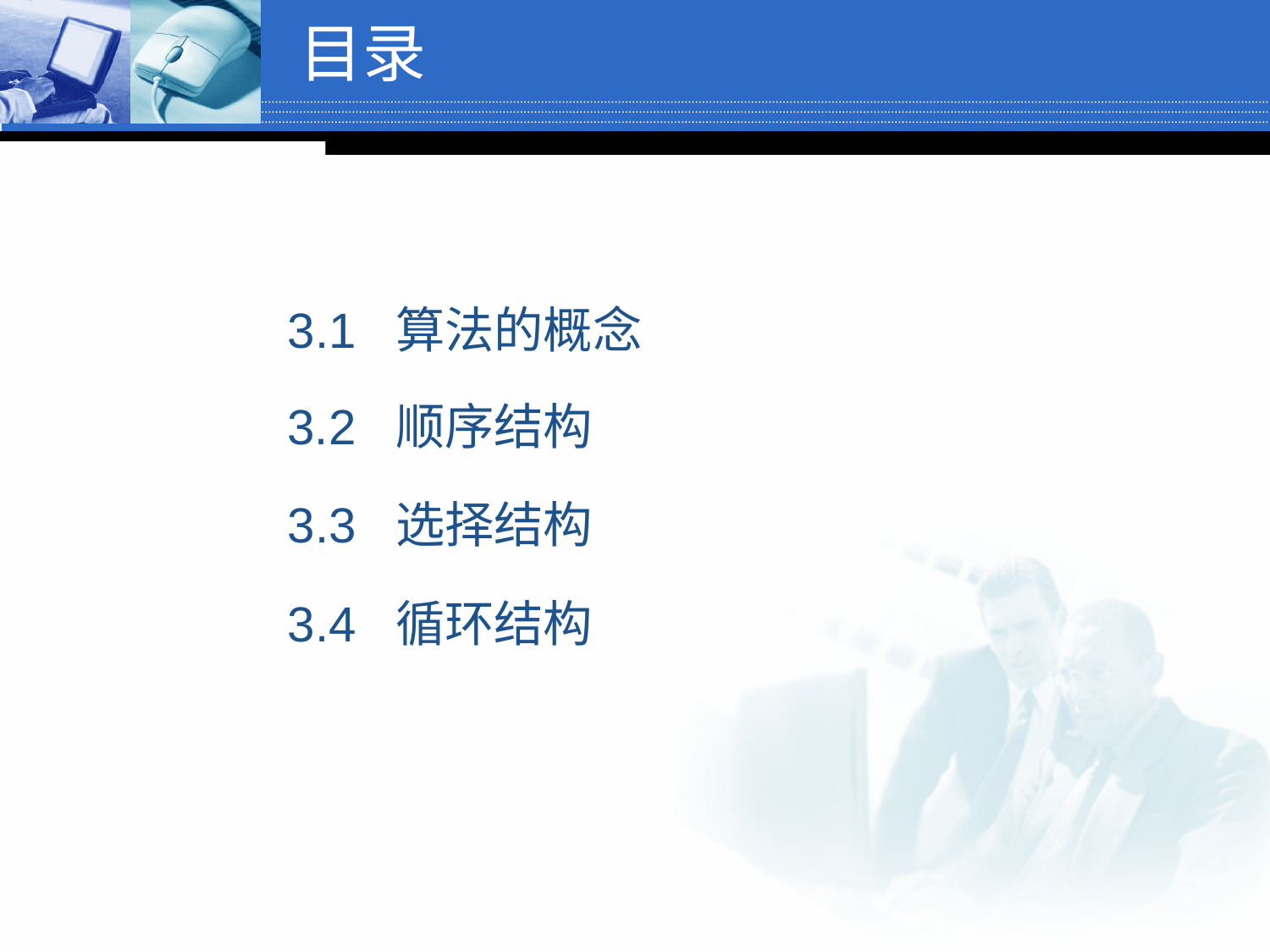

# 目录
3.1  算法的概念
3.2  顺序结构
3.3  选择结构
3.4  循环结构